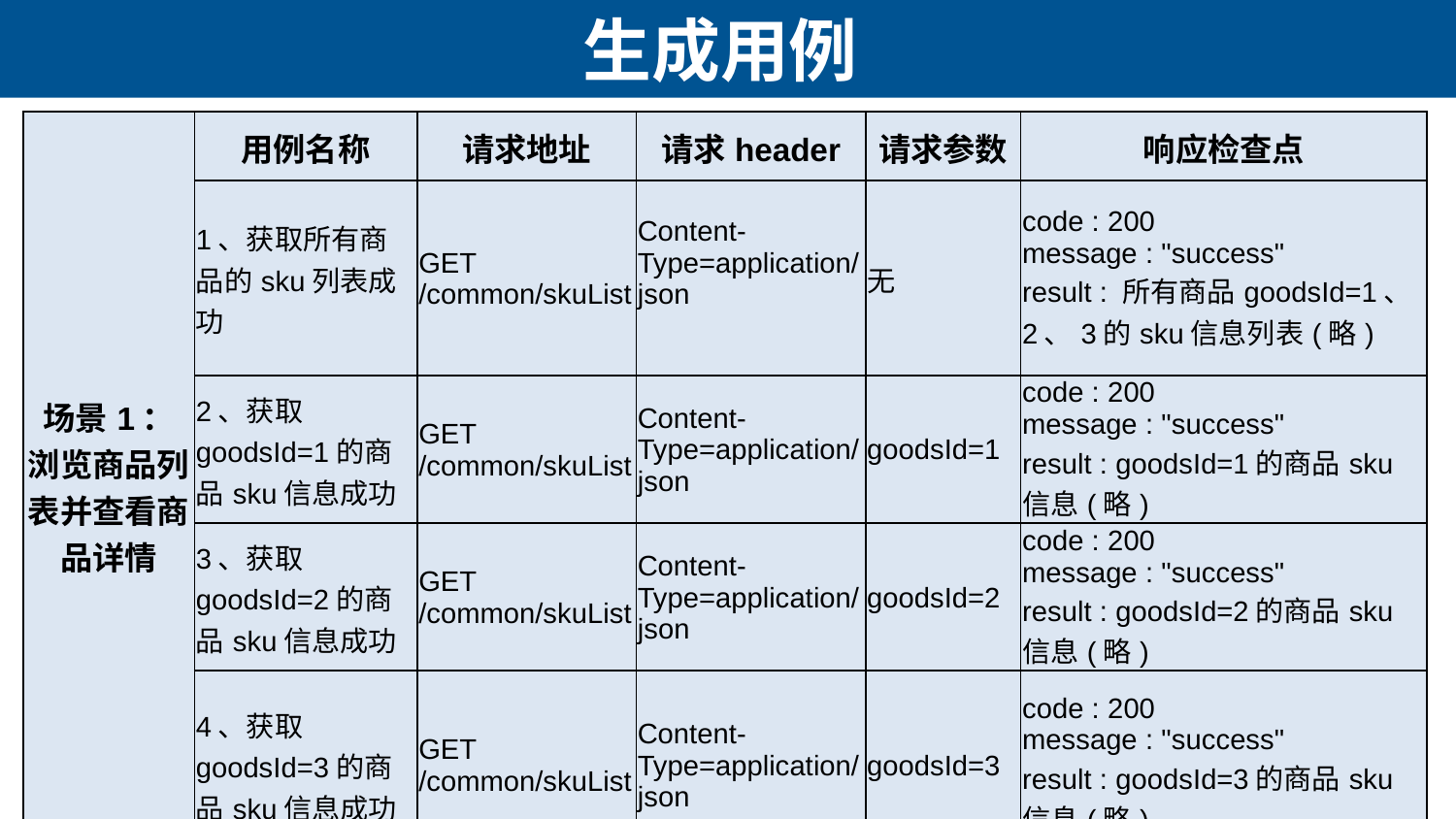

# 生成用例
| 场景1： 浏览商品列表并查看商品详情 | 用例名称 | 请求地址 | 请求header | 请求参数 | 响应检查点 |
| --- | --- | --- | --- | --- | --- |
|  | 1、获取所有商品的sku列表成功 | GET /common/skuList | Content-Type=application/json | 无 | code : 200 message : "success" result : 所有商品goodsId=1、2、3的sku信息列表(略) |
|  | 2、获取goodsId=1的商品sku信息成功 | GET /common/skuList | Content-Type=application/json | goodsId=1 | code : 200 message : "success" result : goodsId=1的商品sku信息(略) |
|  | 3、获取goodsId=2的商品sku信息成功 | GET /common/skuList | Content-Type=application/json | goodsId=2 | code : 200 message : "success" result : goodsId=2的商品sku信息(略) |
|  | 4、获取goodsId=3的商品sku信息成功 | GET /common/skuList | Content-Type=application/json | goodsId=3 | code : 200 message : "success" result : goodsId=3的商品sku信息(略) |